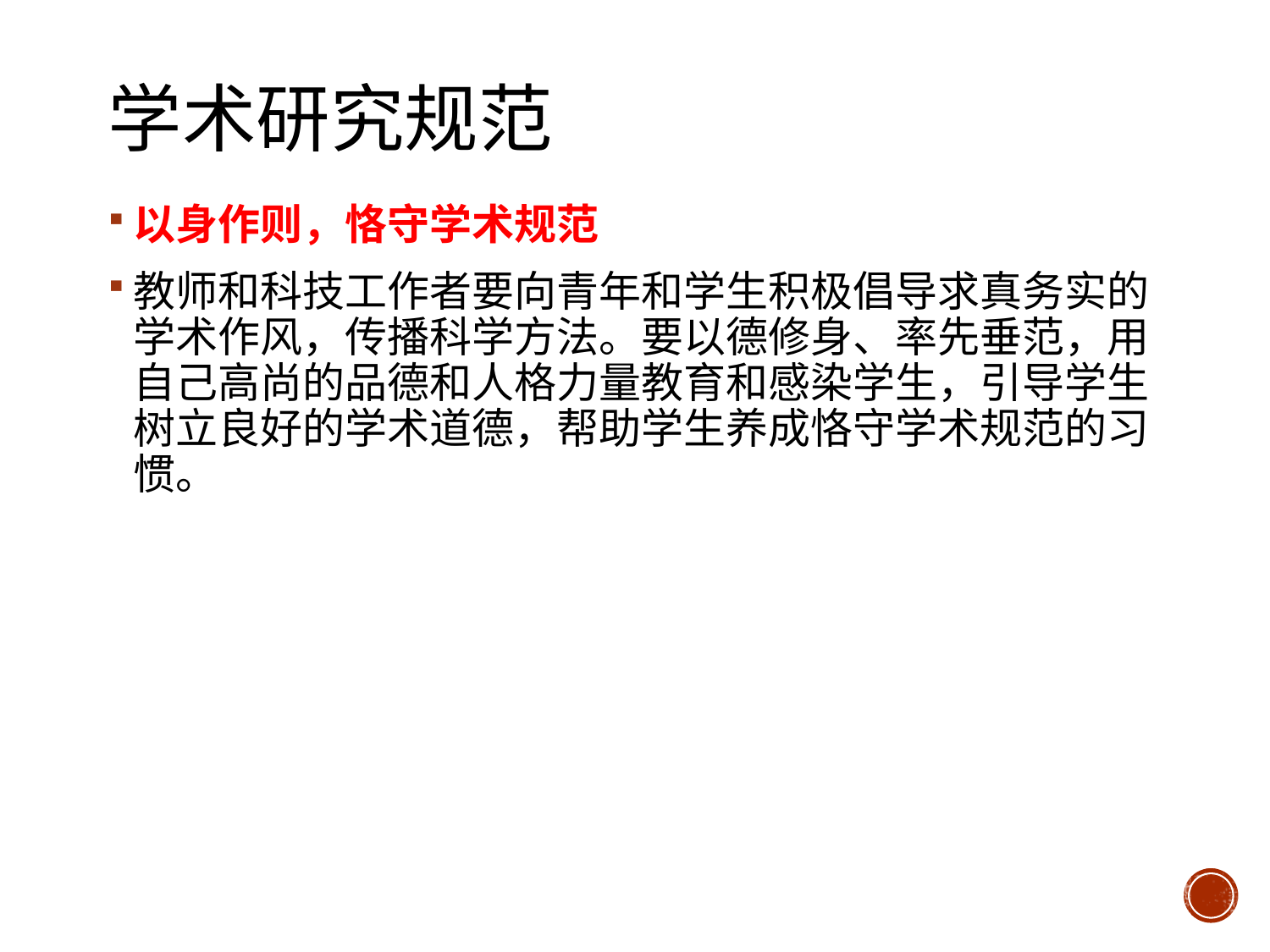

# 学术研究规范
以身作则，恪守学术规范
教师和科技工作者要向青年和学生积极倡导求真务实的学术作风，传播科学方法。要以德修身、率先垂范，用自己高尚的品德和人格力量教育和感染学生，引导学生树立良好的学术道德，帮助学生养成恪守学术规范的习惯。